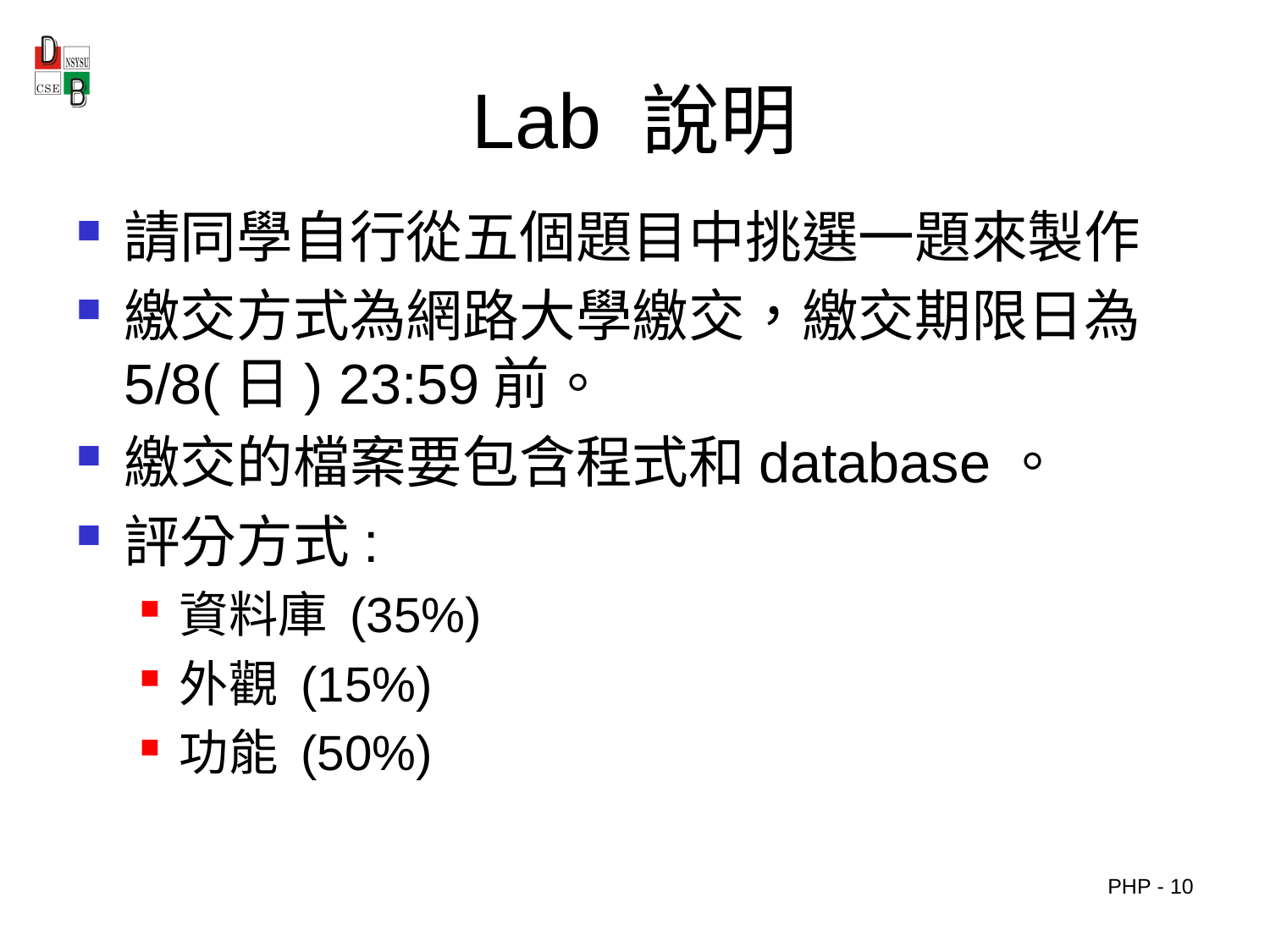

# Lab 說明
請同學自行從五個題目中挑選一題來製作
繳交方式為網路大學繳交，繳交期限日為5/8(日) 23:59前。
繳交的檔案要包含程式和database。
評分方式:
資料庫 (35%)
外觀 (15%)
功能 (50%)
PHP - 10